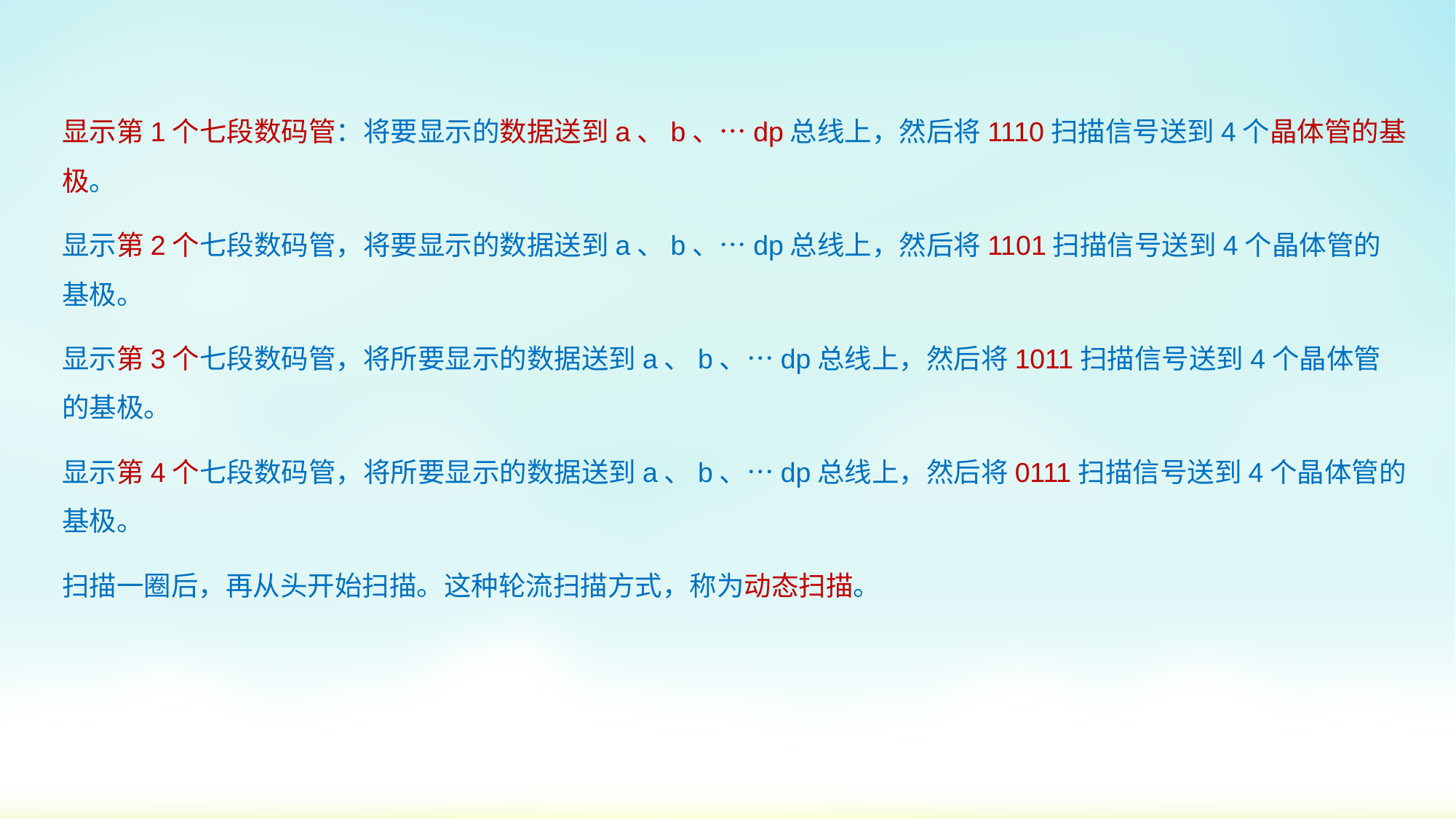

显示第1个七段数码管：将要显示的数据送到a、b、…dp总线上，然后将1110扫描信号送到4个晶体管的基极。
显示第2个七段数码管，将要显示的数据送到a、b、…dp总线上，然后将1101扫描信号送到4个晶体管的基极。
显示第3个七段数码管，将所要显示的数据送到a、b、…dp总线上，然后将1011扫描信号送到4个晶体管的基极。
显示第4个七段数码管，将所要显示的数据送到a、b、…dp总线上，然后将0111扫描信号送到4个晶体管的基极。
扫描一圈后，再从头开始扫描。这种轮流扫描方式，称为动态扫描。